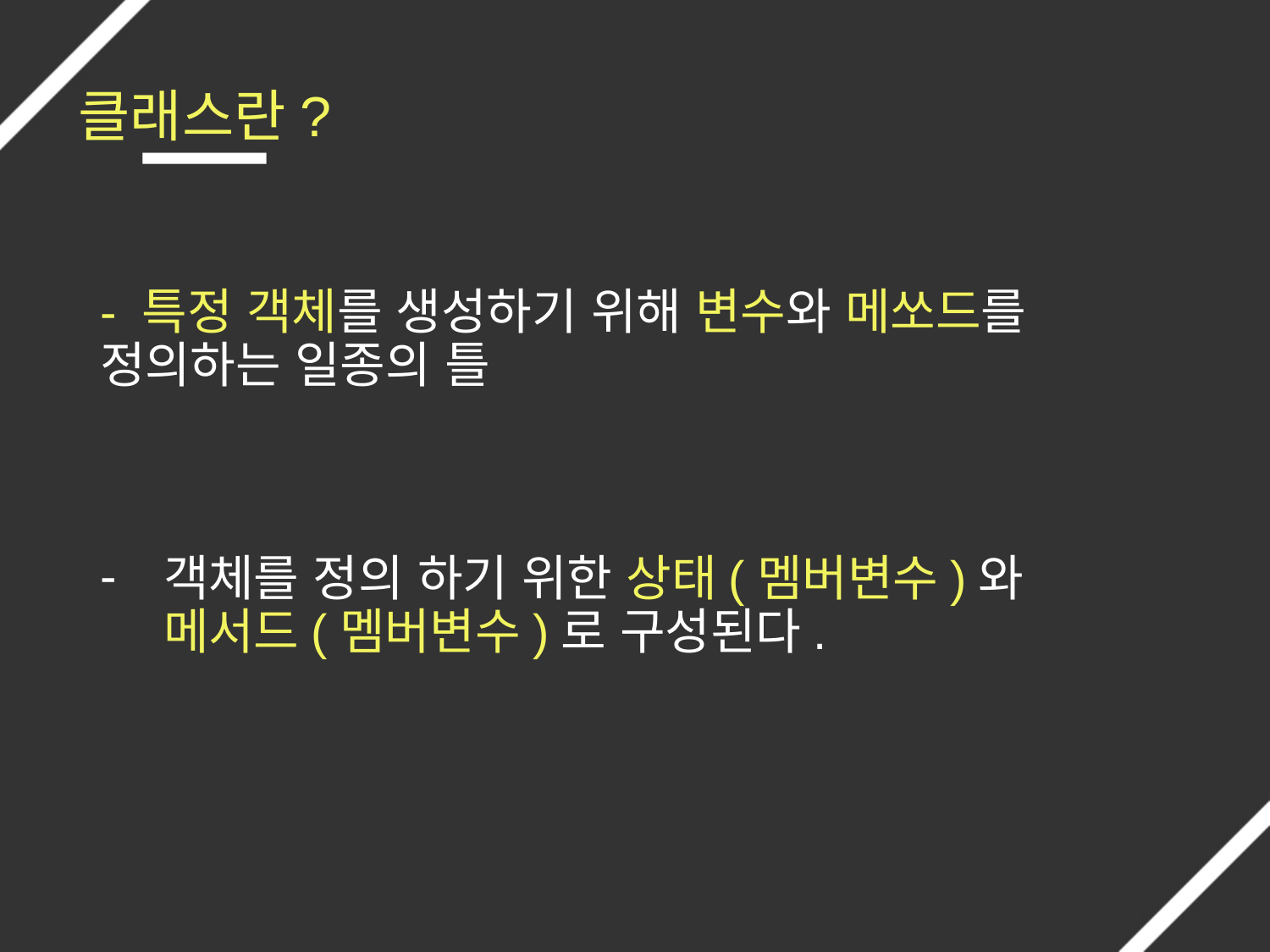

# 클래스란?

- 특정 객체를 생성하기 위해 변수와 메쏘드를 정의하는 일종의 틀

객체를 정의 하기 위한 상태(멤버변수)와 메서드(멤버변수)로 구성된다.